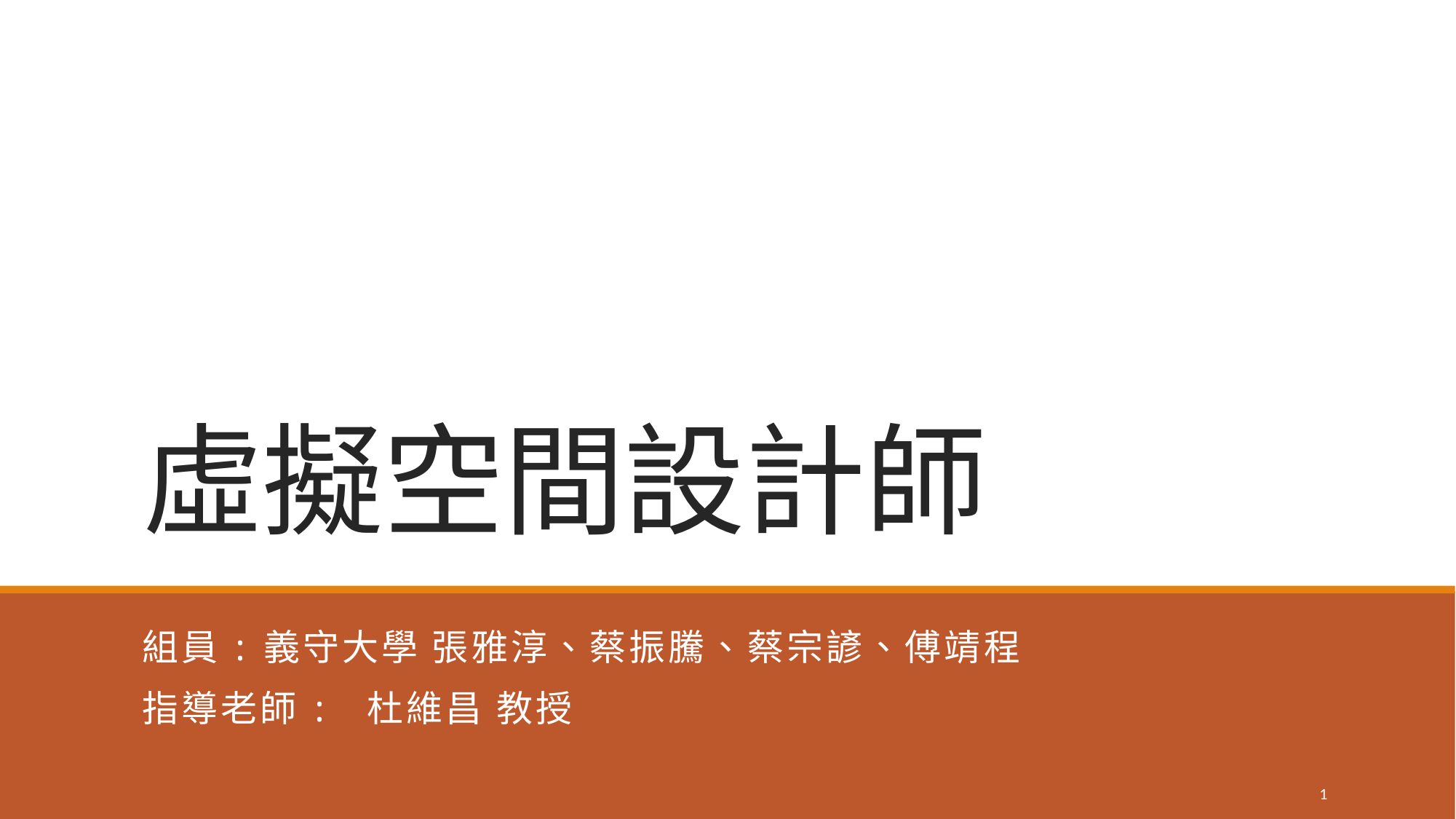

# 虛擬空間設計師

組員:義守大學 張雅淳、蔡振騰、蔡宗諺、傅靖程
指導老師: 杜維昌 教授

1